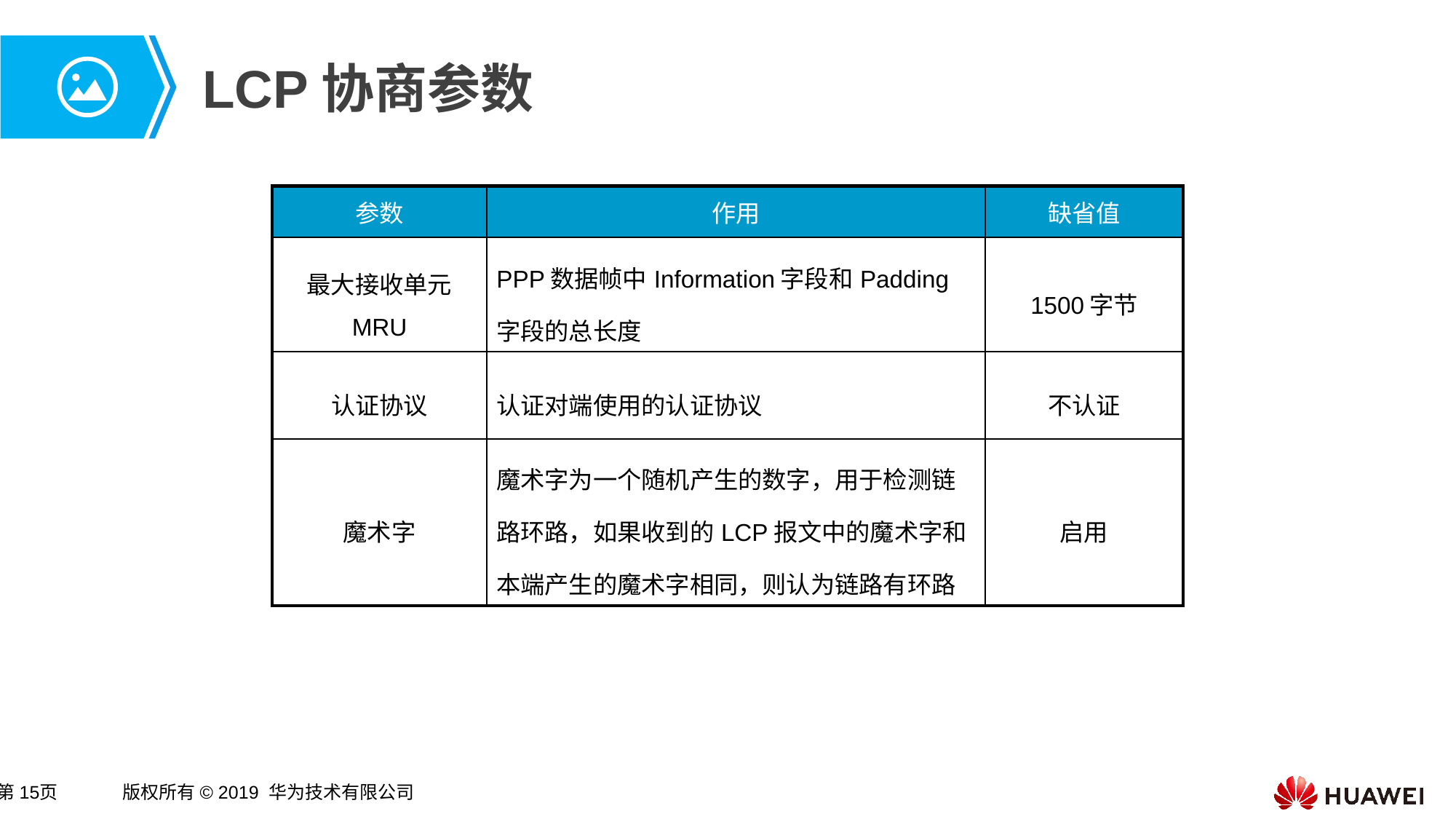

# LCP协商参数
| 参数 | 作用 | 缺省值 |
| --- | --- | --- |
| 最大接收单元 MRU | PPP数据帧中Information字段和Padding字段的总长度 | 1500字节 |
| 认证协议 | 认证对端使用的认证协议 | 不认证 |
| 魔术字 | 魔术字为一个随机产生的数字，用于检测链路环路，如果收到的LCP报文中的魔术字和本端产生的魔术字相同，则认为链路有环路 | 启用 |